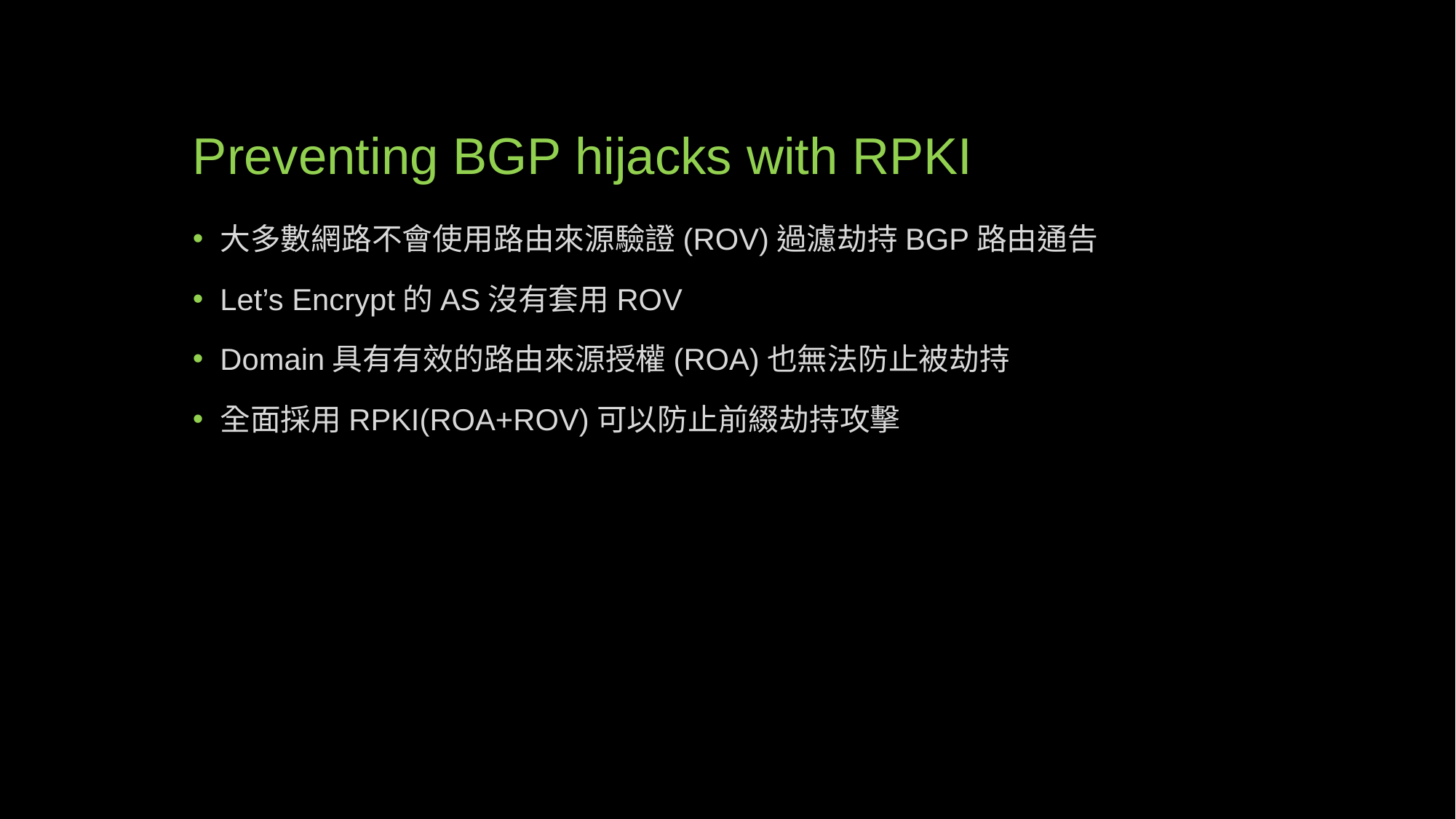

# Preventing BGP hijacks with RPKI
大多數網路不會使用路由來源驗證(ROV)過濾劫持BGP路由通告
Let’s Encrypt的AS沒有套用ROV
Domain具有有效的路由來源授權(ROA)也無法防止被劫持
全面採用RPKI(ROA+ROV)可以防止前綴劫持攻擊